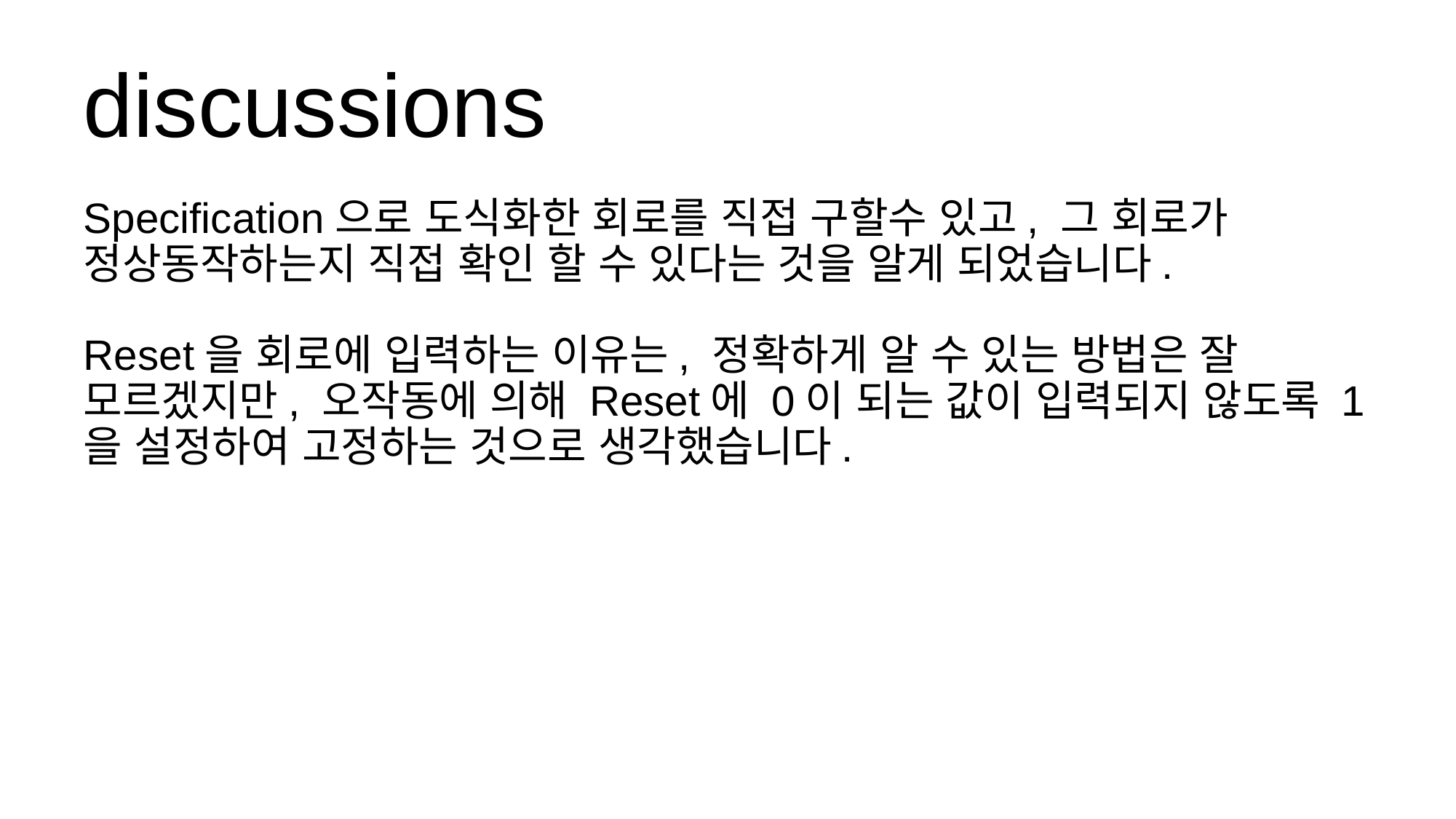

# discussions
Specification으로 도식화한 회로를 직접 구할수 있고, 그 회로가 정상동작하는지 직접 확인 할 수 있다는 것을 알게 되었습니다.

Reset을 회로에 입력하는 이유는, 정확하게 알 수 있는 방법은 잘 모르겠지만, 오작동에 의해 Reset에 0이 되는 값이 입력되지 않도록 1을 설정하여 고정하는 것으로 생각했습니다.